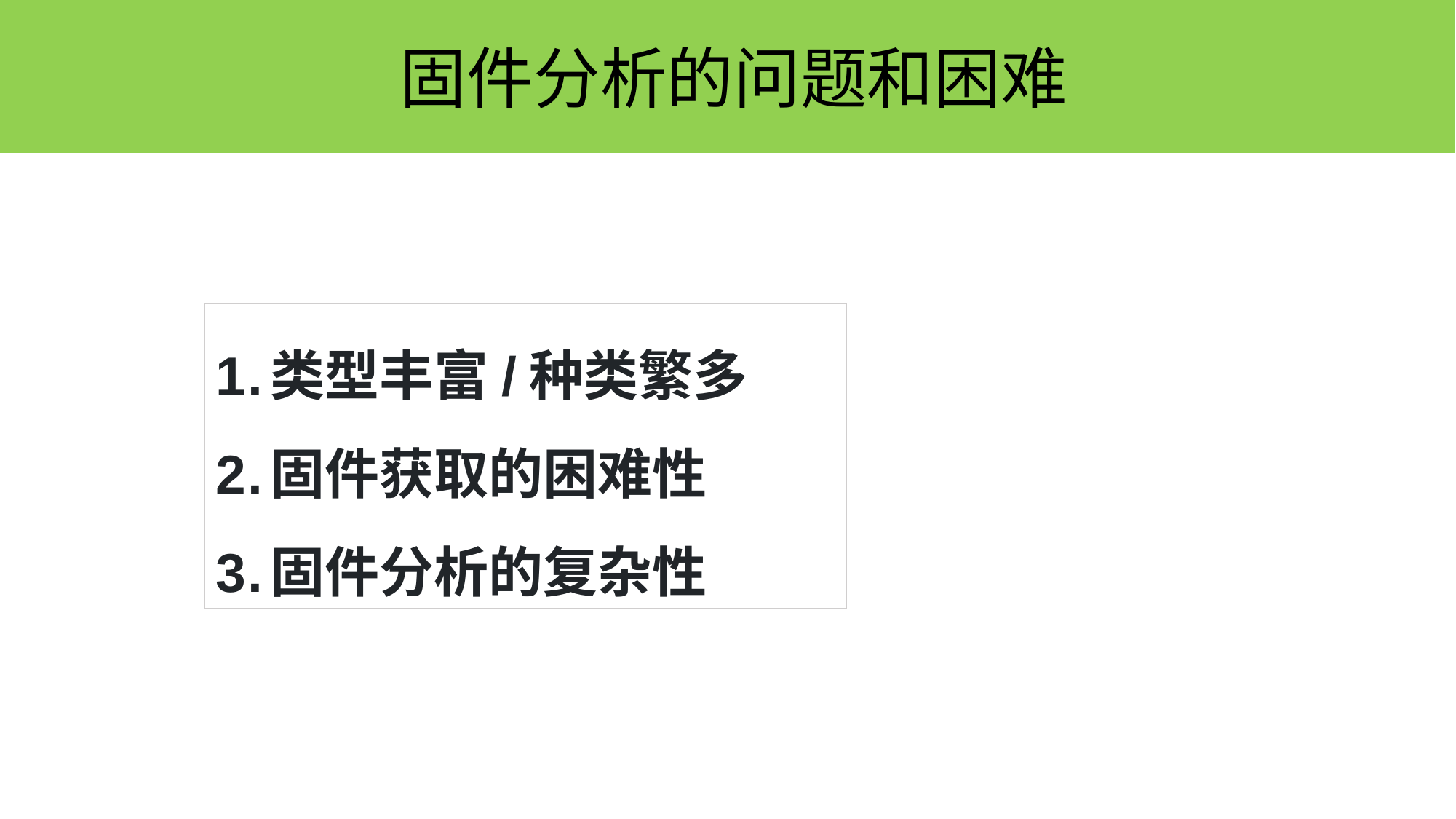

固件分析的问题和困难
类型丰富/种类繁多
固件获取的困难性
固件分析的复杂性